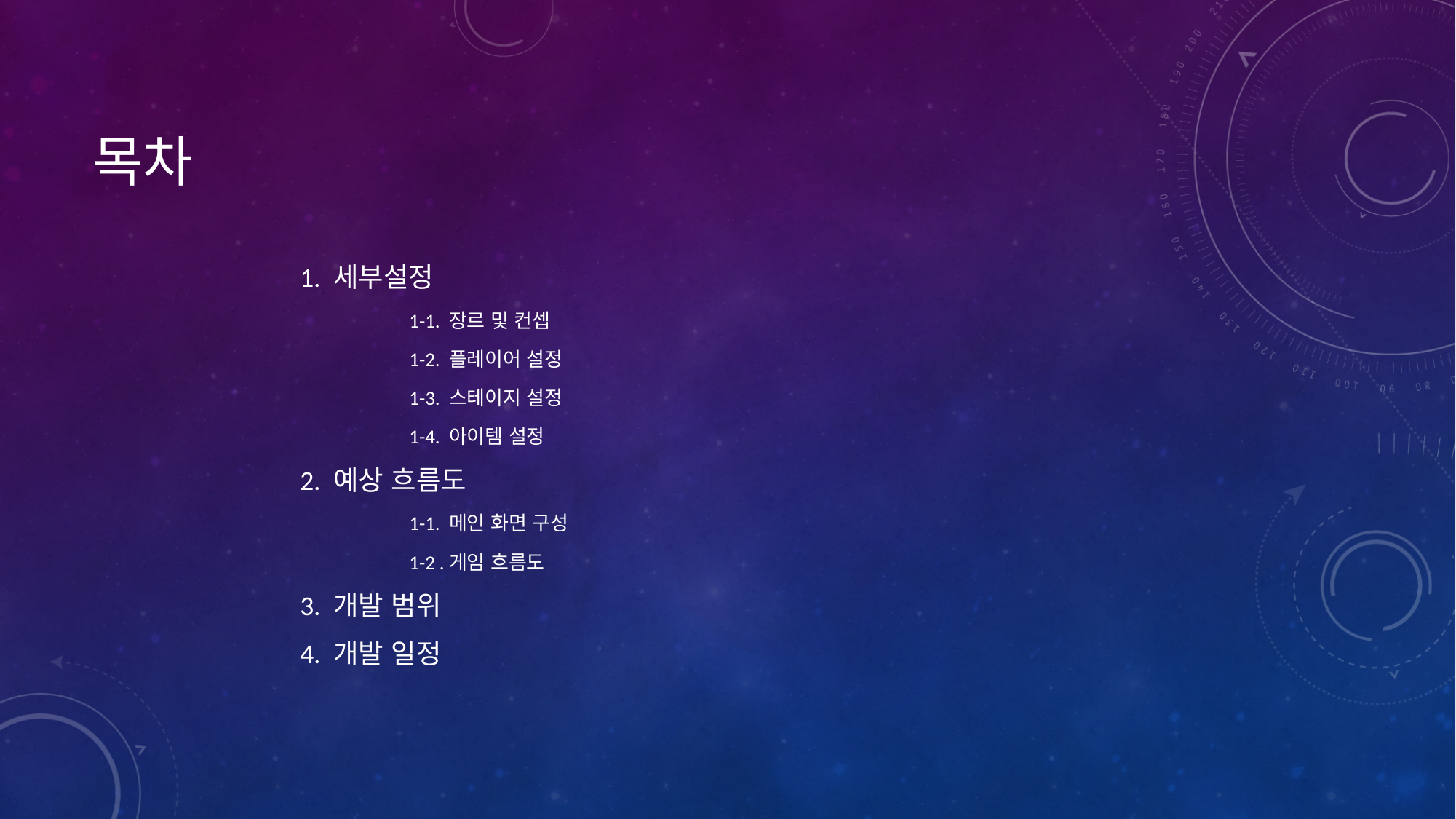

# 목차

	1. 세부설정
		1-1. 장르 및 컨셉
		1-2. 플레이어 설정
		1-3. 스테이지 설정
		1-4. 아이템 설정
	2. 예상 흐름도
		1-1. 메인 화면 구성
		1-2 .게임 흐름도
	3. 개발 범위
	4. 개발 일정